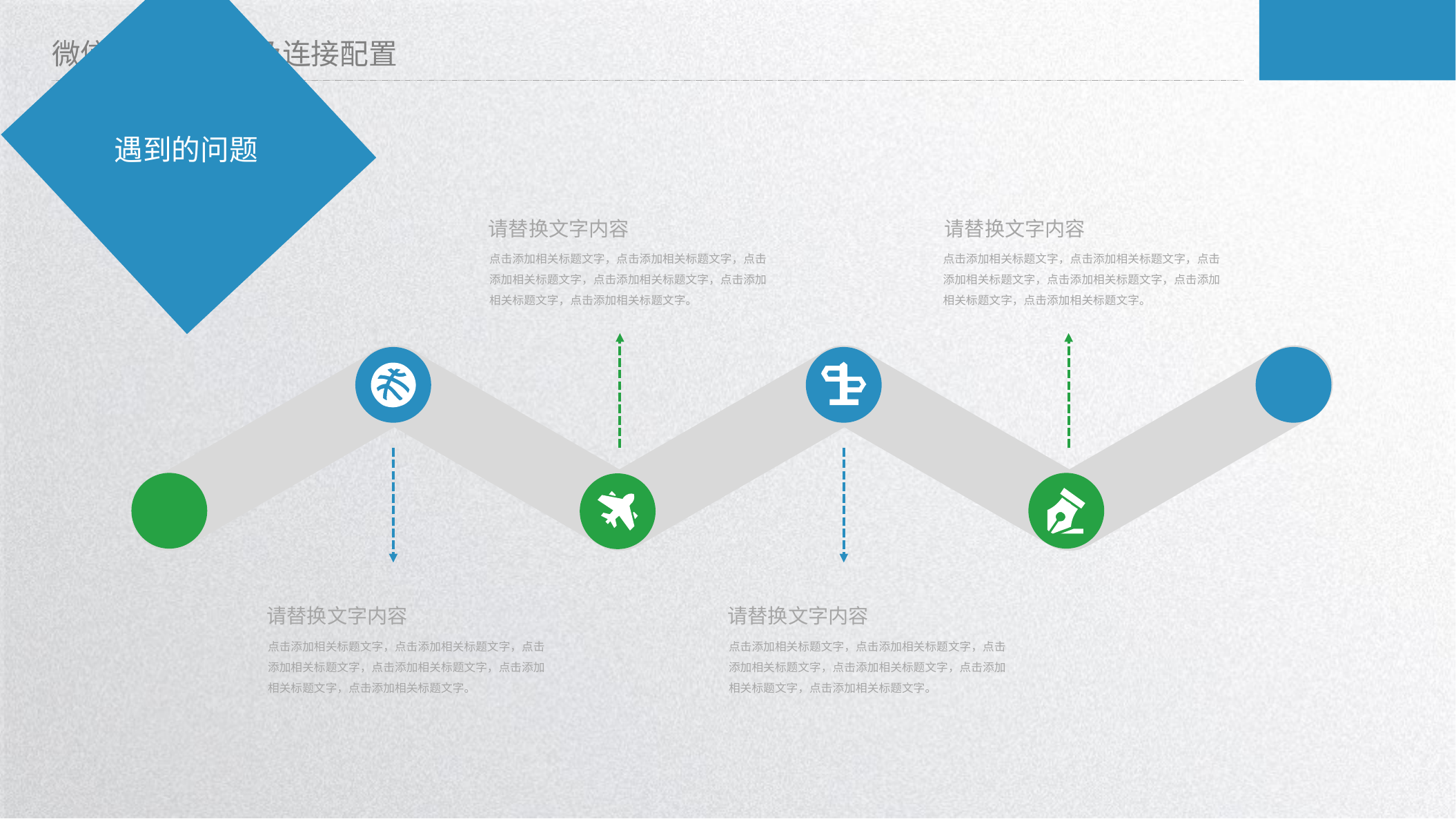

微信自定义配置及连接配置
遇到的问题

请替换文字内容
请替换文字内容
点击添加相关标题文字，点击添加相关标题文字，点击添加相关标题文字，点击添加相关标题文字，点击添加相关标题文字，点击添加相关标题文字。
点击添加相关标题文字，点击添加相关标题文字，点击添加相关标题文字，点击添加相关标题文字，点击添加相关标题文字，点击添加相关标题文字。
请替换文字内容
请替换文字内容
点击添加相关标题文字，点击添加相关标题文字，点击添加相关标题文字，点击添加相关标题文字，点击添加相关标题文字，点击添加相关标题文字。
点击添加相关标题文字，点击添加相关标题文字，点击添加相关标题文字，点击添加相关标题文字，点击添加相关标题文字，点击添加相关标题文字。